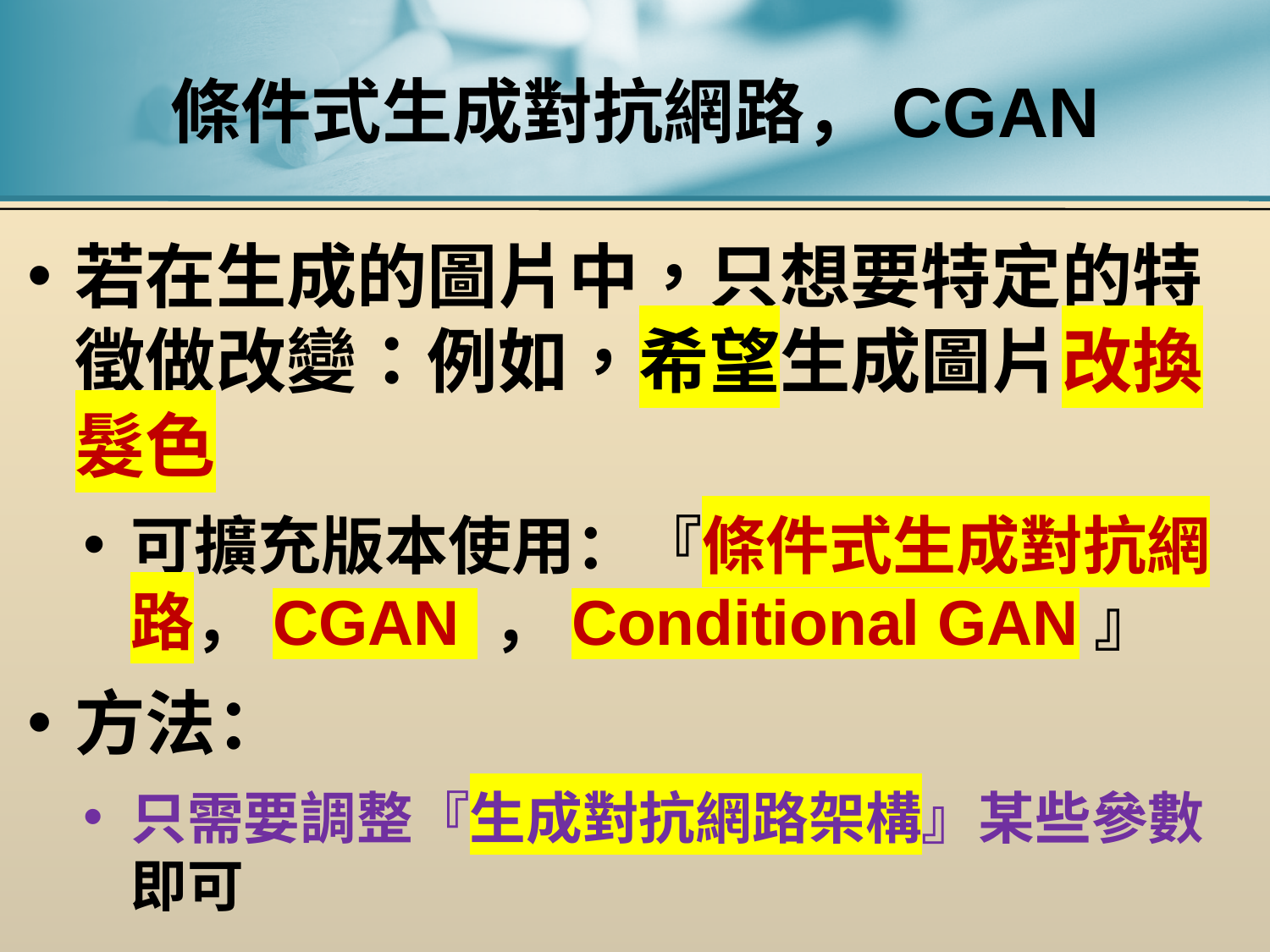

# 條件式生成對抗網路，CGAN
若在生成的圖片中，只想要特定的特徵做改變：例如，希望生成圖片改換髮色
可擴充版本使用：『條件式生成對抗網路，CGAN ，Conditional GAN』
方法：
只需要調整『生成對抗網路架構』某些參數即可